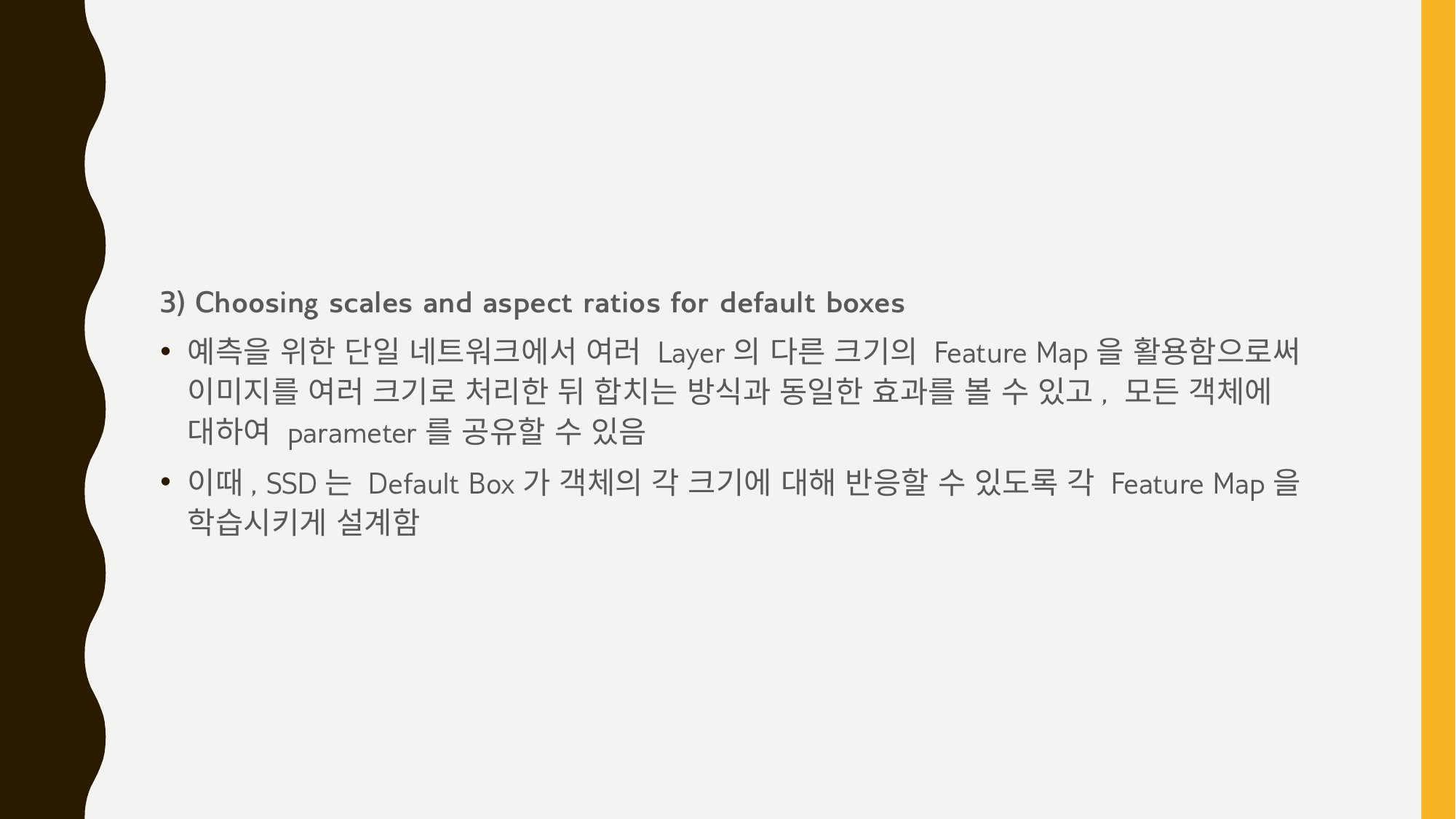

#
3) Choosing scales and aspect ratios for default boxes
예측을 위한 단일 네트워크에서 여러 Layer의 다른 크기의 Feature Map을 활용함으로써 이미지를 여러 크기로 처리한 뒤 합치는 방식과 동일한 효과를 볼 수 있고, 모든 객체에 대하여 parameter를 공유할 수 있음
이때, SSD는 Default Box가 객체의 각 크기에 대해 반응할 수 있도록 각 Feature Map을 학습시키게 설계함